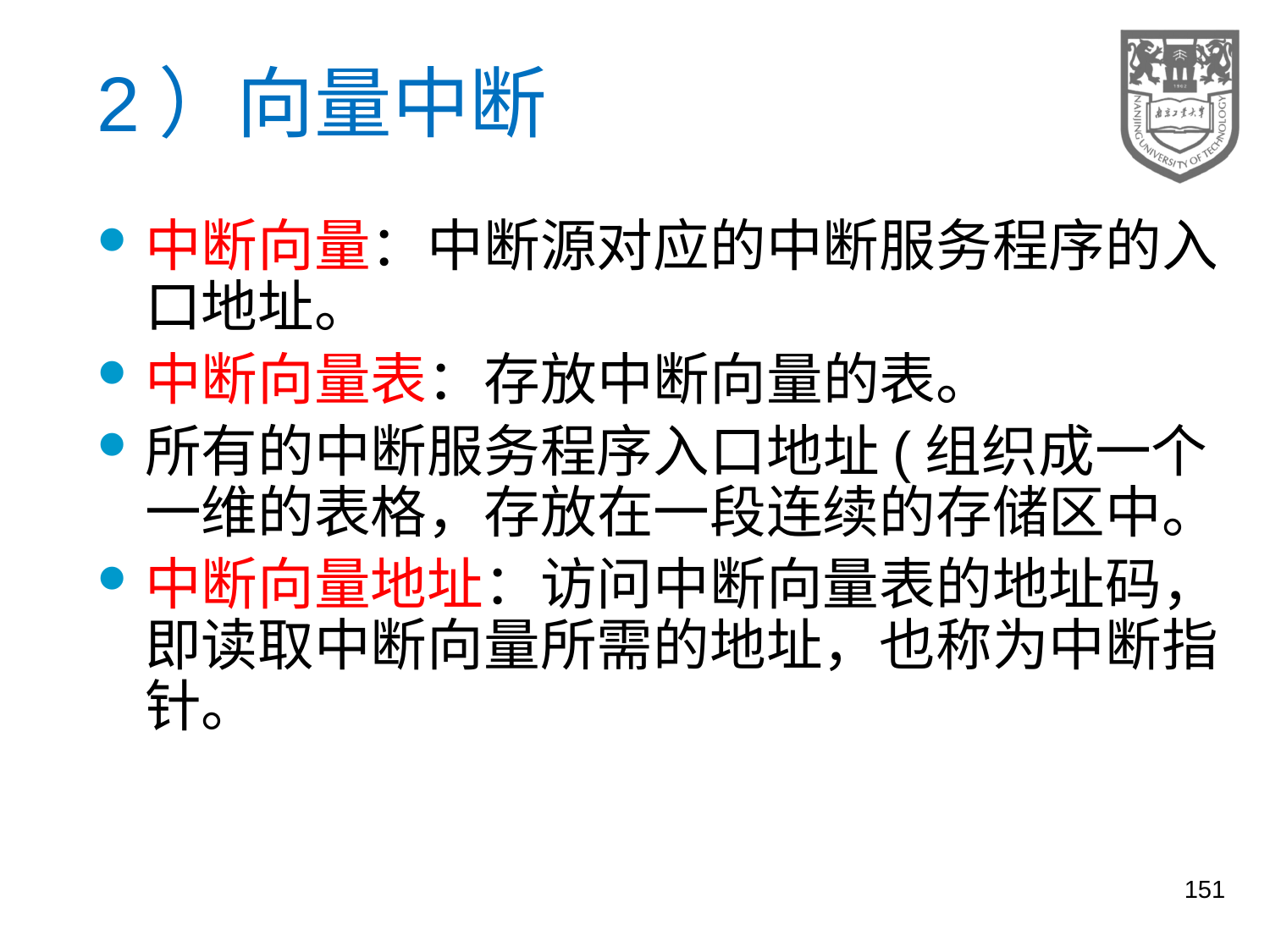

# 2）向量中断
中断向量：中断源对应的中断服务程序的入口地址。
中断向量表：存放中断向量的表。
所有的中断服务程序入口地址(组织成一个一维的表格，存放在一段连续的存储区中。
中断向量地址：访问中断向量表的地址码，即读取中断向量所需的地址，也称为中断指针。
151